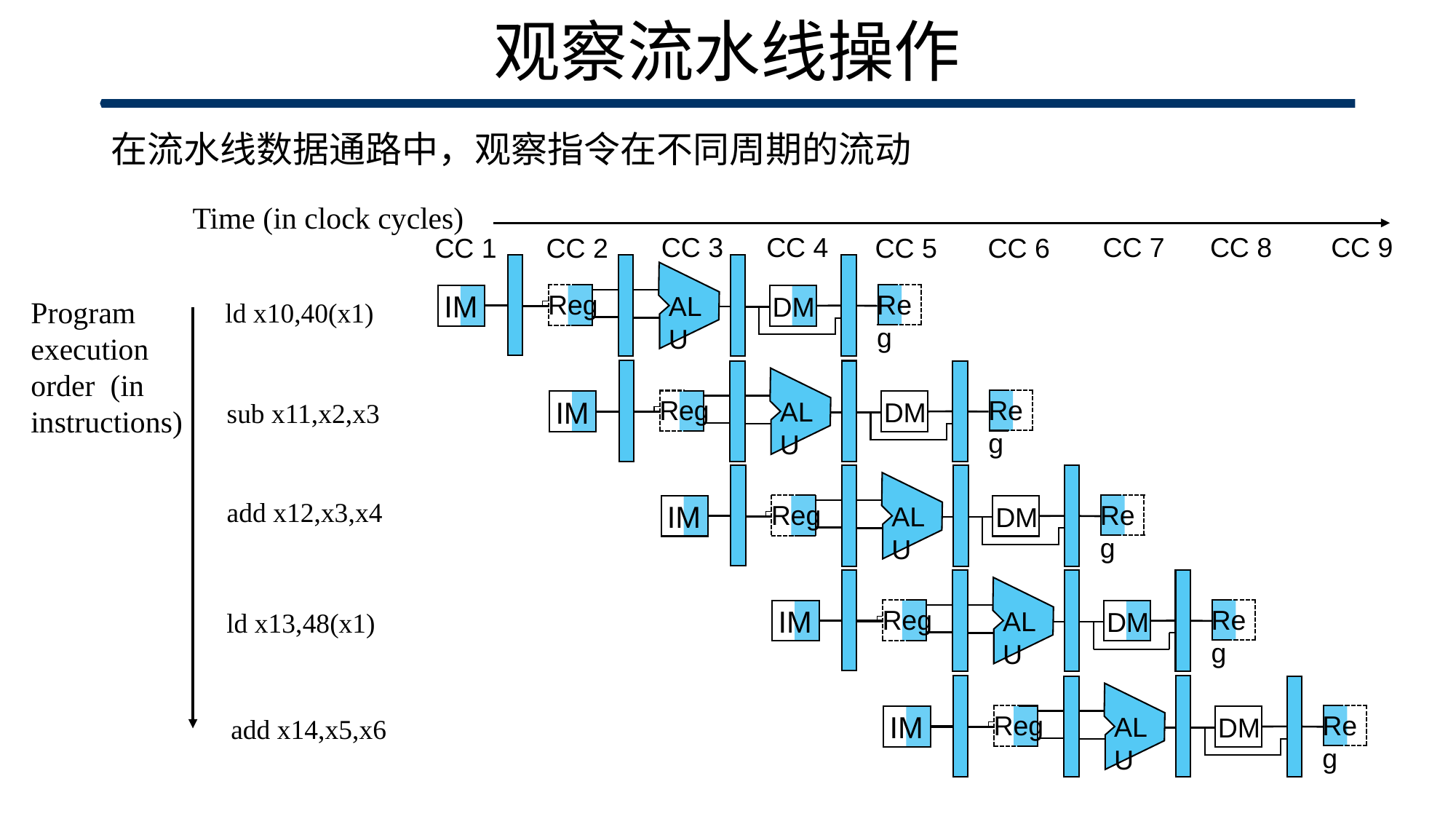

# 观察流水线操作
在流水线数据通路中，观察指令在不同周期的流动
Time (in clock cycles)
CC 3
CC 9
CC 4
CC 7
CC 8
CC 2
CC 5
CC 1
CC 6

IM
Reg
Reg
ALU
DM
Program execution
order  (in
instructions)
ld x10,40(x1)
sub x11,x2,x3
add x12,x3,x4
ld x13,48(x1)
add x14,x5,x6

IM
Reg
Reg
ALU
DM

IM
Reg
Reg
ALU
DM

IM
Reg
Reg
ALU
DM

IM
Reg
Reg
ALU
DM
24